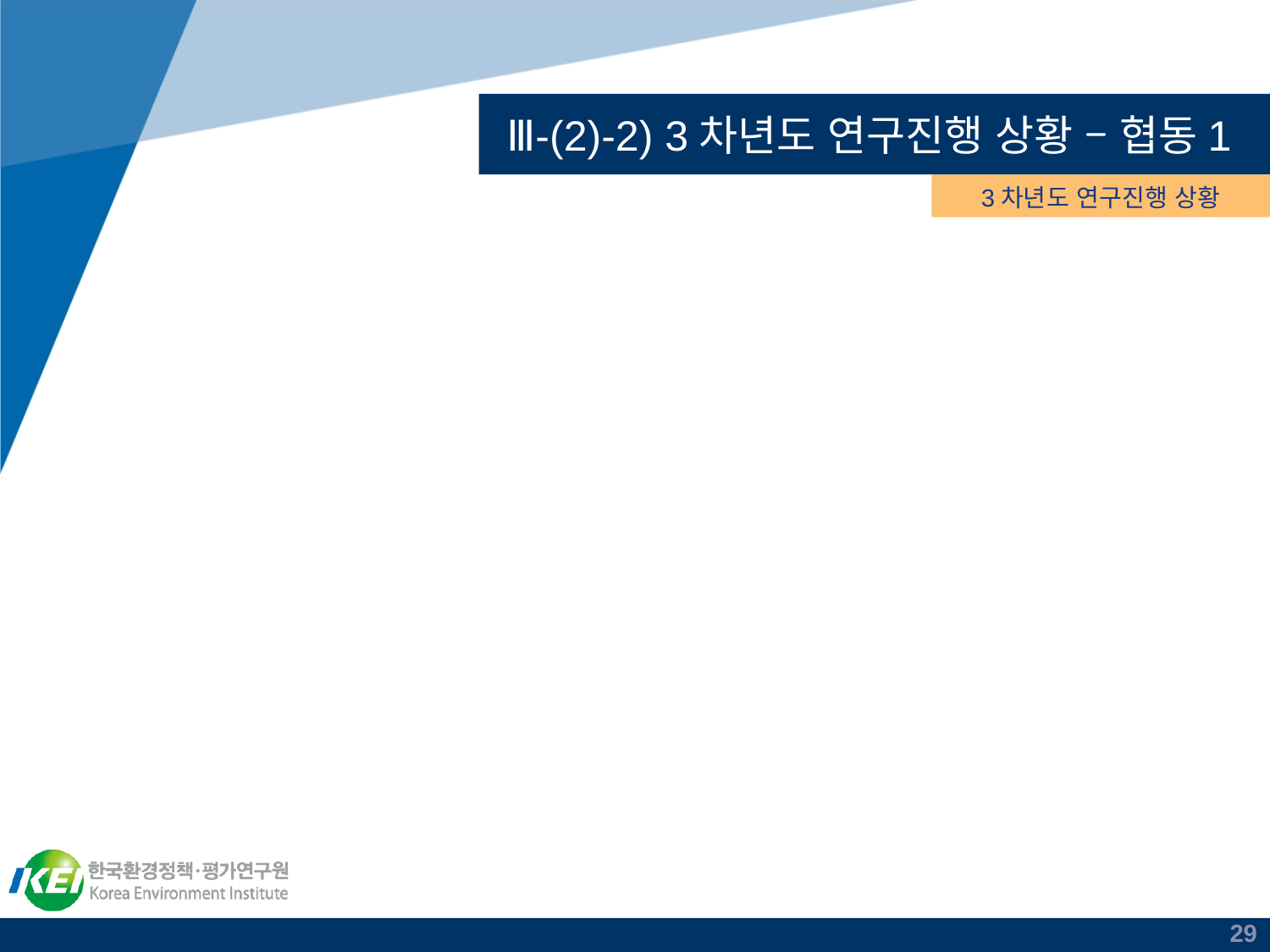

# Ⅲ-(2)-2) 3차년도 연구진행 상황 – 협동1
3차년도 연구진행 상황

29